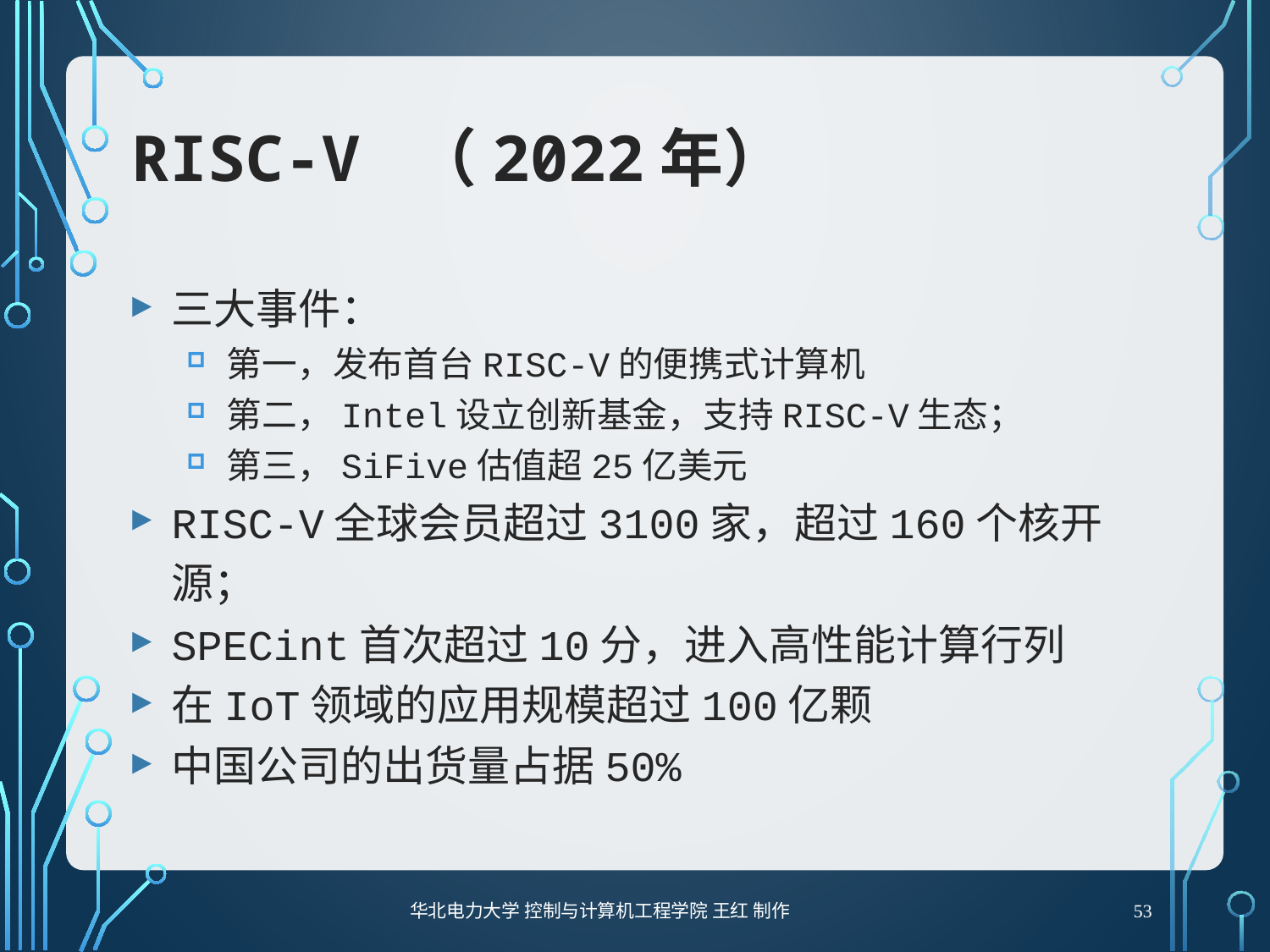

# RISC-V （2022年）
三大事件：
第一，发布首台RISC-V的便携式计算机
第二，Intel设立创新基金，支持RISC-V生态；
第三，SiFive估值超25亿美元
RISC-V全球会员超过3100家，超过160个核开源；
SPECint首次超过10分，进入高性能计算行列
在IoT领域的应用规模超过100亿颗
中国公司的出货量占据50%
53
华北电力大学 控制与计算机工程学院 王红 制作